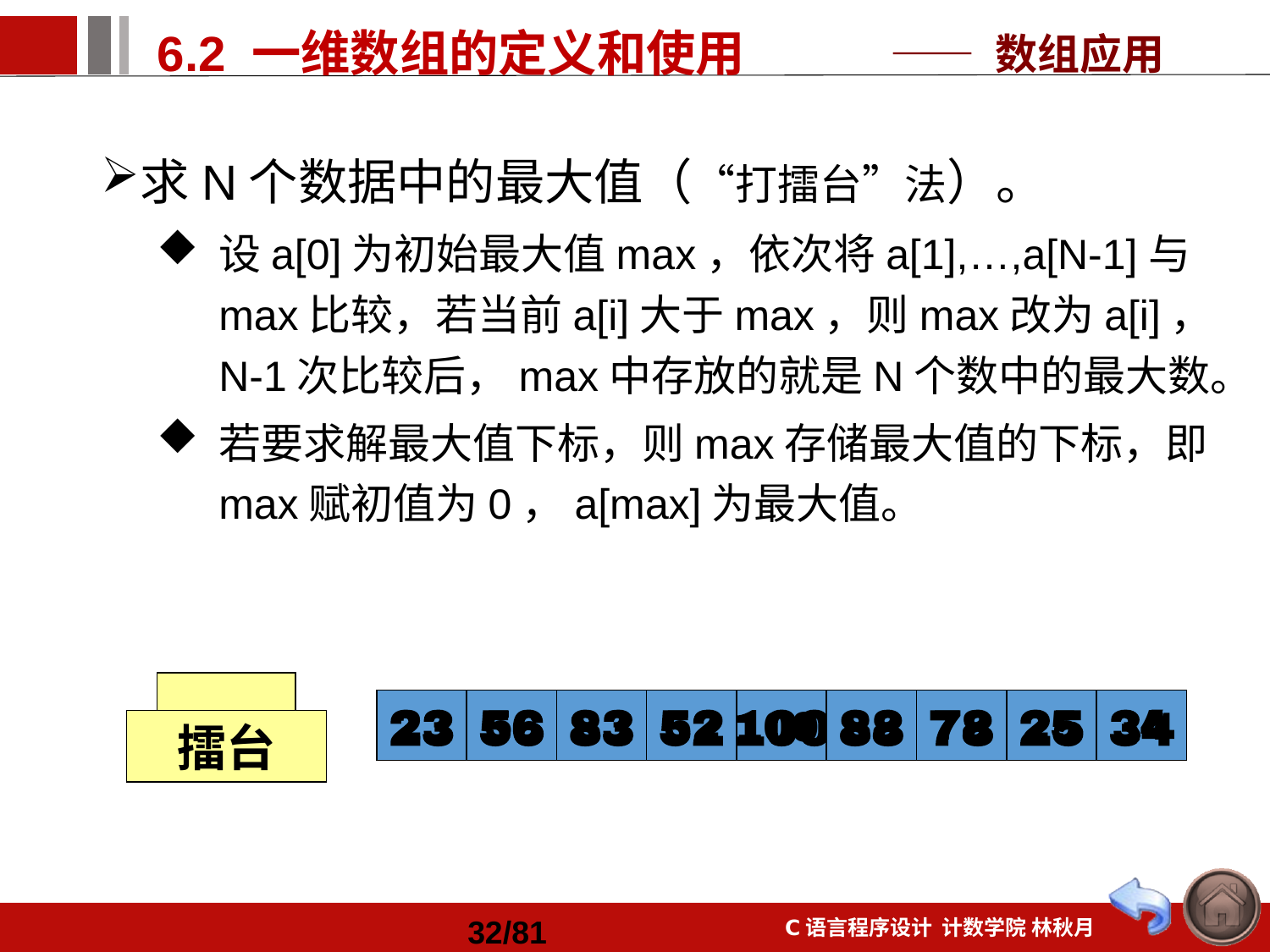

—— 数组应用
求N个数据中的最大值（“打擂台”法）。
设a[0]为初始最大值max，依次将a[1],…,a[N-1]与max比较，若当前a[i]大于max，则max改为a[i]，N-1次比较后，max中存放的就是N个数中的最大数。
若要求解最大值下标，则max存储最大值的下标，即max赋初值为0，a[max]为最大值。

擂台
23
56
83
52
100
88
78
25
34
23
56
83
52
88
78
25
34
100